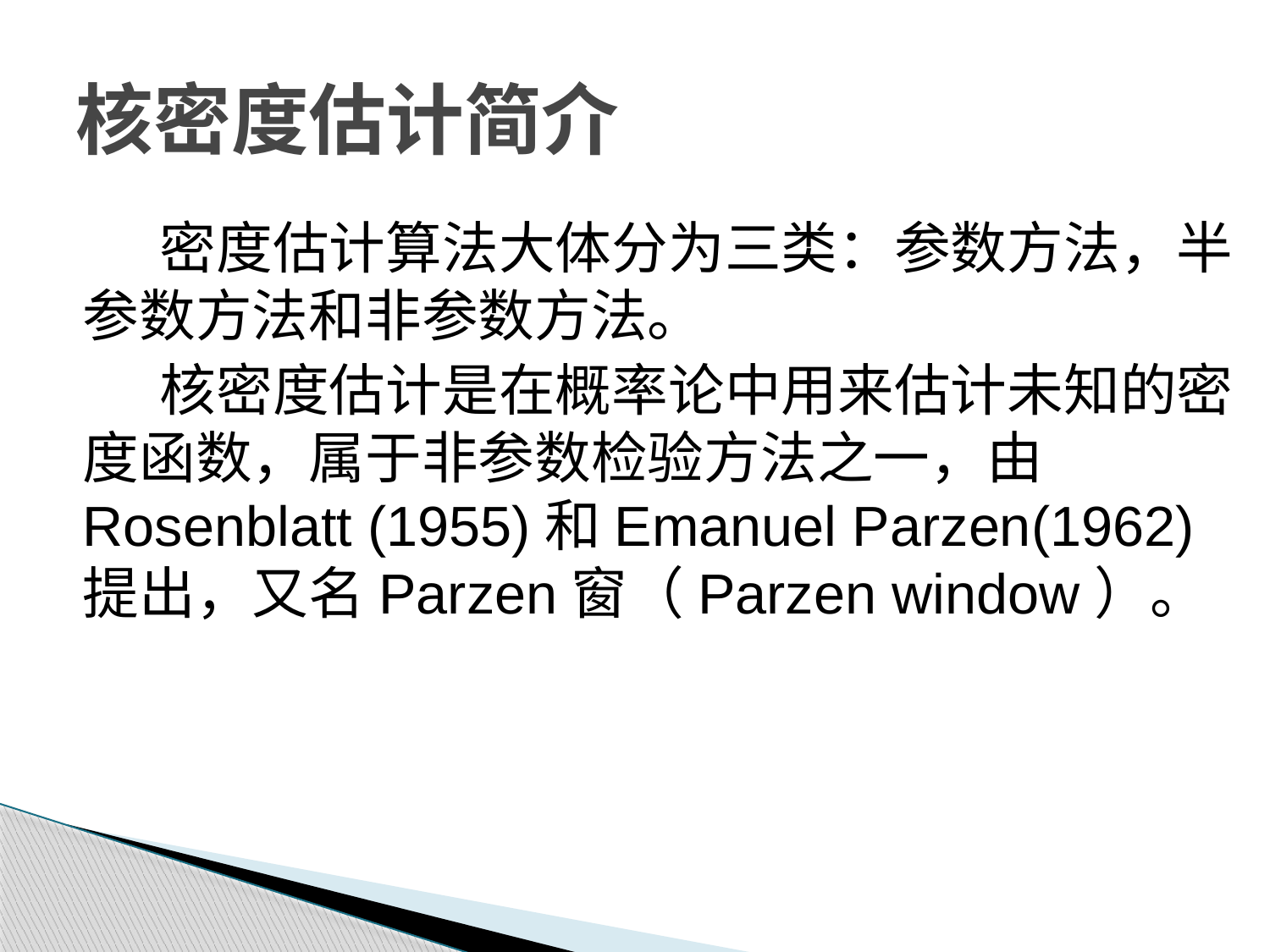

# 核密度估计简介
     密度估计算法大体分为三类：参数方法，半参数方法和非参数方法。
     核密度估计是在概率论中用来估计未知的密度函数，属于非参数检验方法之一，由Rosenblatt (1955)和Emanuel Parzen(1962)提出，又名Parzen窗（Parzen window）。